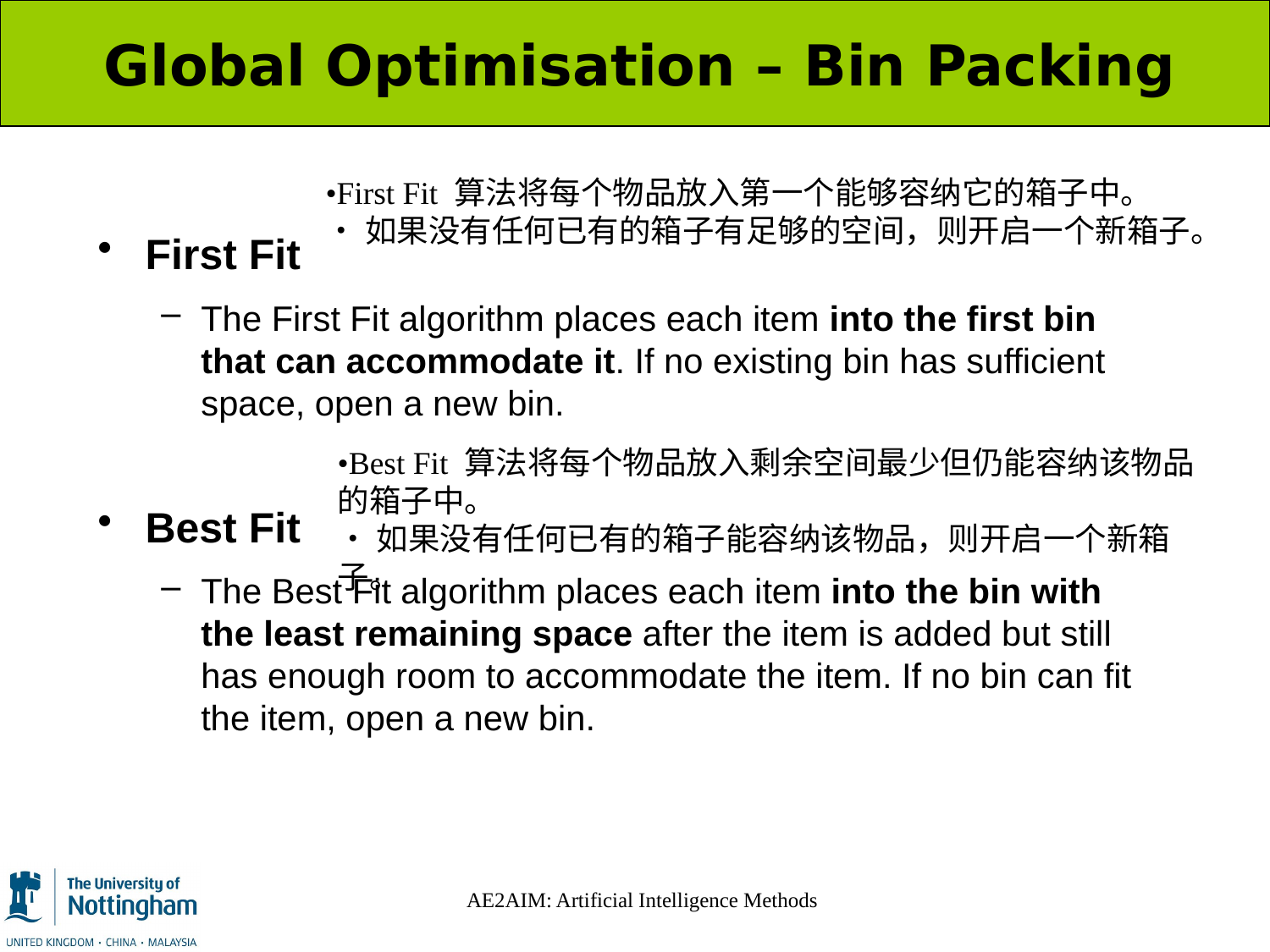

# Global Optimisation – Bin Packing
•First Fit 算法将每个物品放入第一个能够容纳它的箱子中。
•如果没有任何已有的箱子有足够的空间，则开启一个新箱子。
First Fit
The First Fit algorithm places each item into the first bin that can accommodate it. If no existing bin has sufficient space, open a new bin.

Best Fit
The Best Fit algorithm places each item into the bin with the least remaining space after the item is added but still has enough room to accommodate the item. If no bin can fit the item, open a new bin.
•Best Fit 算法将每个物品放入剩余空间最少但仍能容纳该物品的箱子中。
•如果没有任何已有的箱子能容纳该物品，则开启一个新箱子。
AE2AIM: Artificial Intelligence Methods